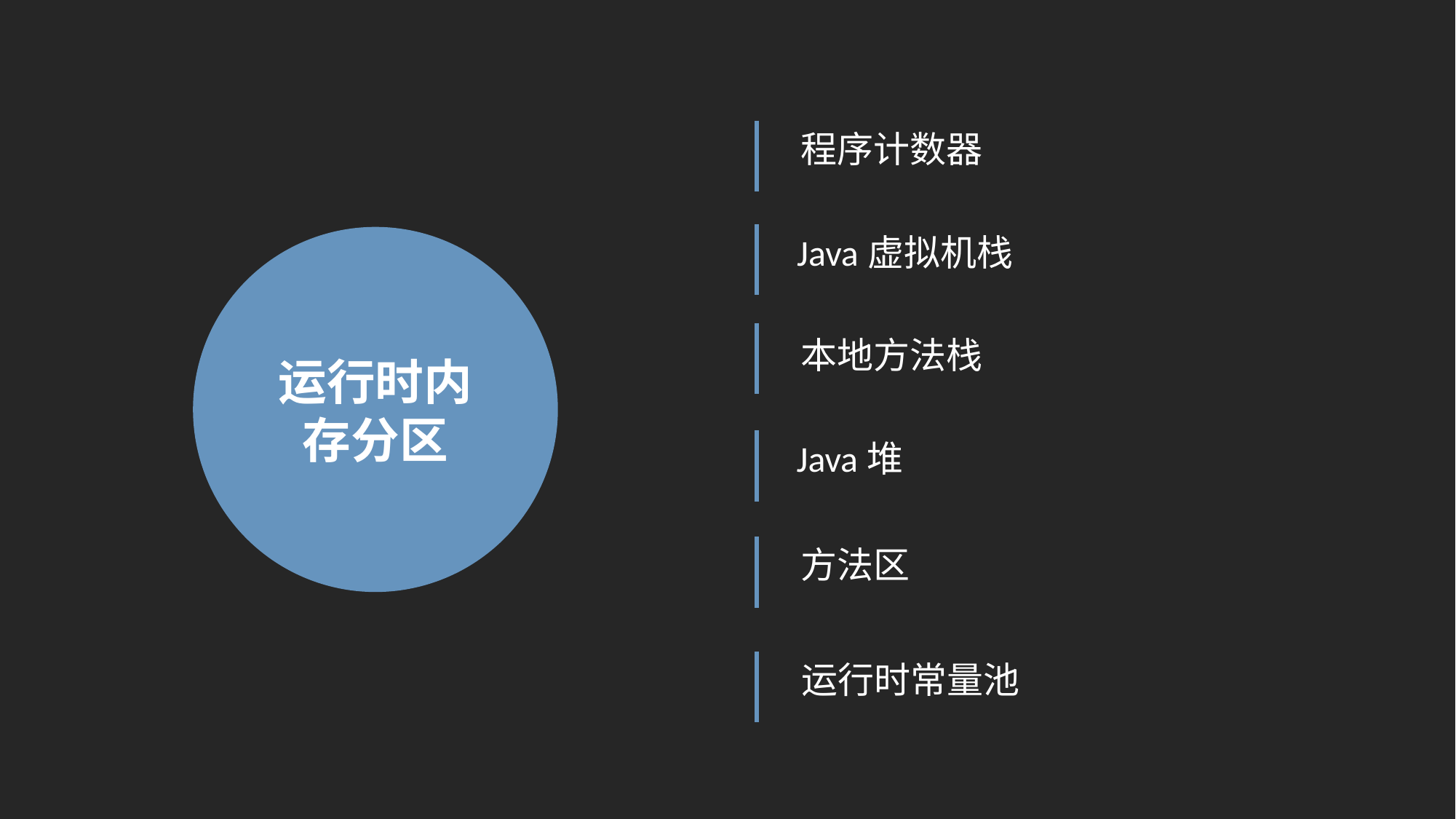

程序计数器
Java虚拟机栈
运行时内存分区
本地方法栈
Java堆
方法区
运行时常量池